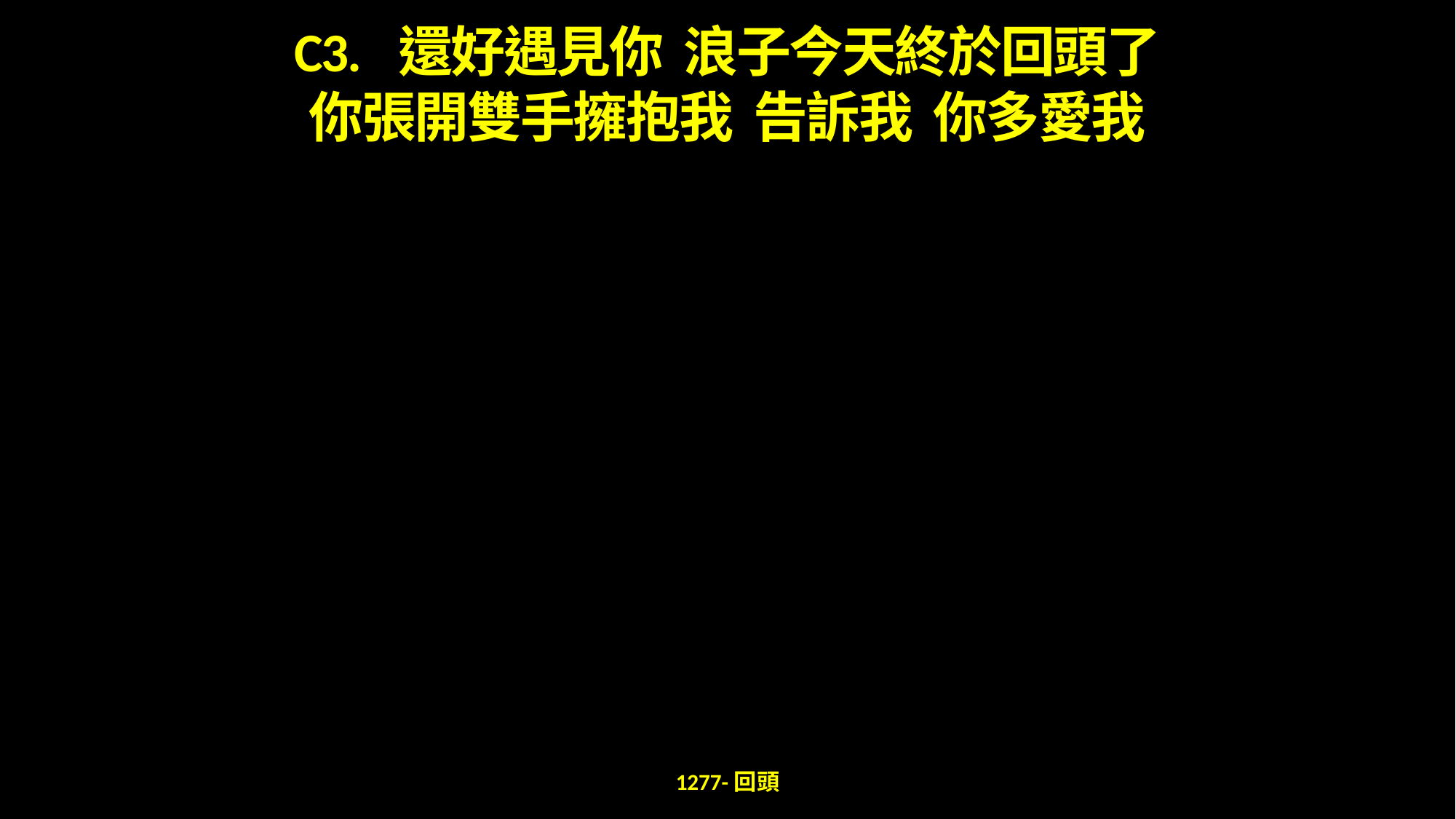

C3.  還好遇見你  浪子今天終於回頭了
你張開雙手擁抱我  告訴我  你多愛我
1277-回頭